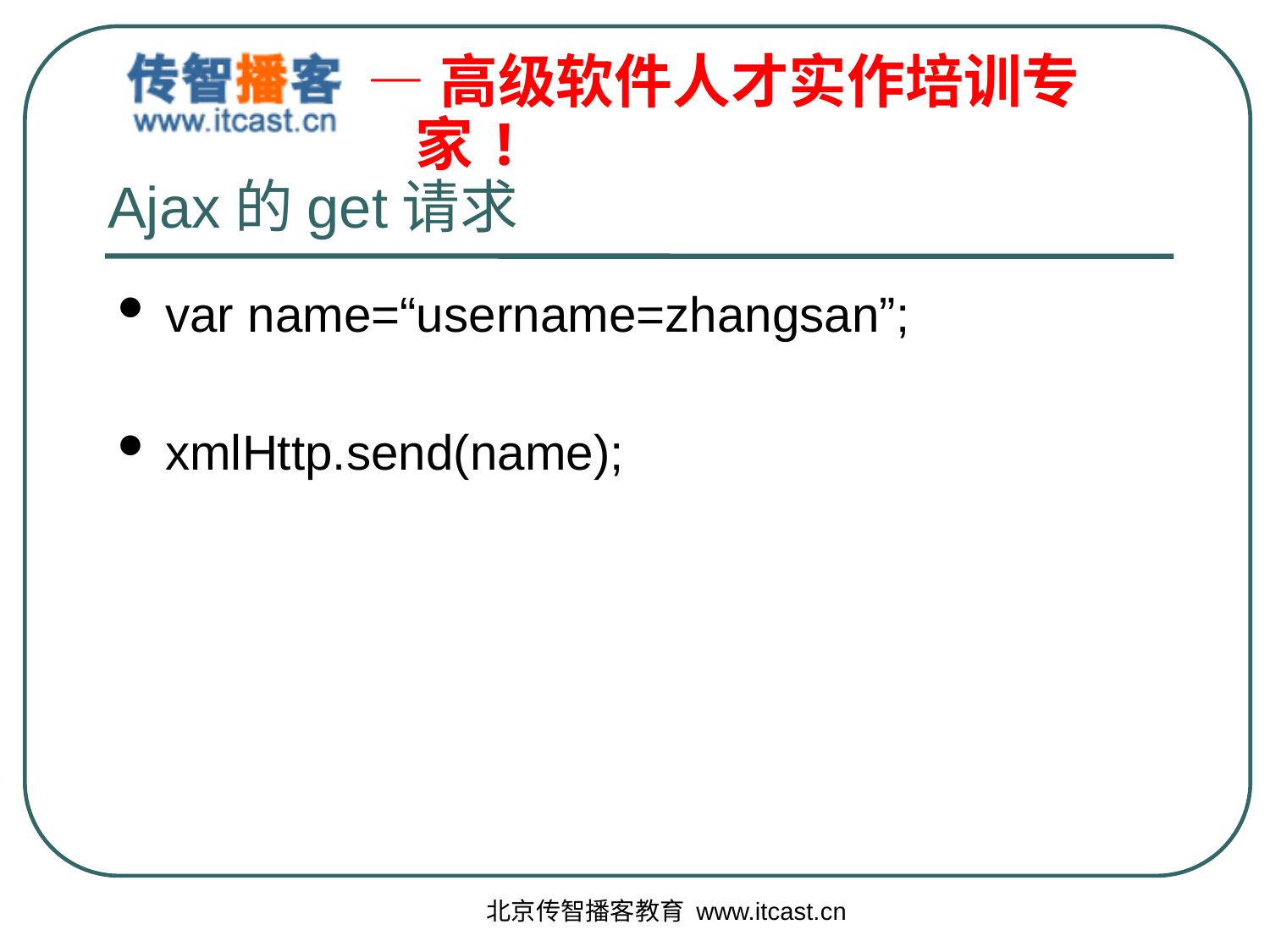

# Ajax的get请求
var name=“username=zhangsan”;

xmlHttp.send(name);
北京传智播客教育 www.itcast.cn